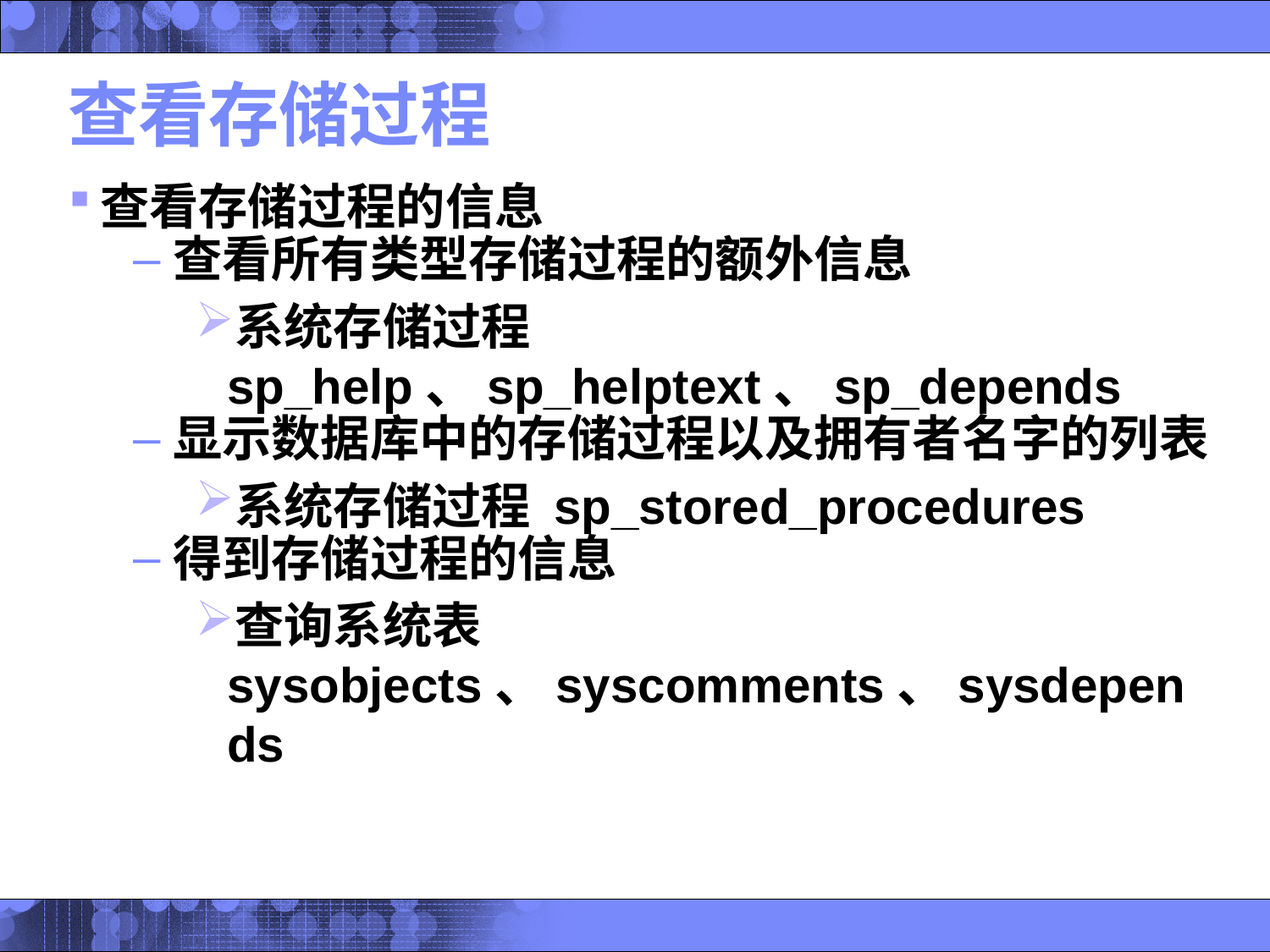

# 查看存储过程
查看存储过程的信息
查看所有类型存储过程的额外信息
系统存储过程 sp_help、sp_helptext、sp_depends
显示数据库中的存储过程以及拥有者名字的列表
系统存储过程 sp_stored_procedures
得到存储过程的信息
查询系统表 sysobjects、syscomments、sysdepends